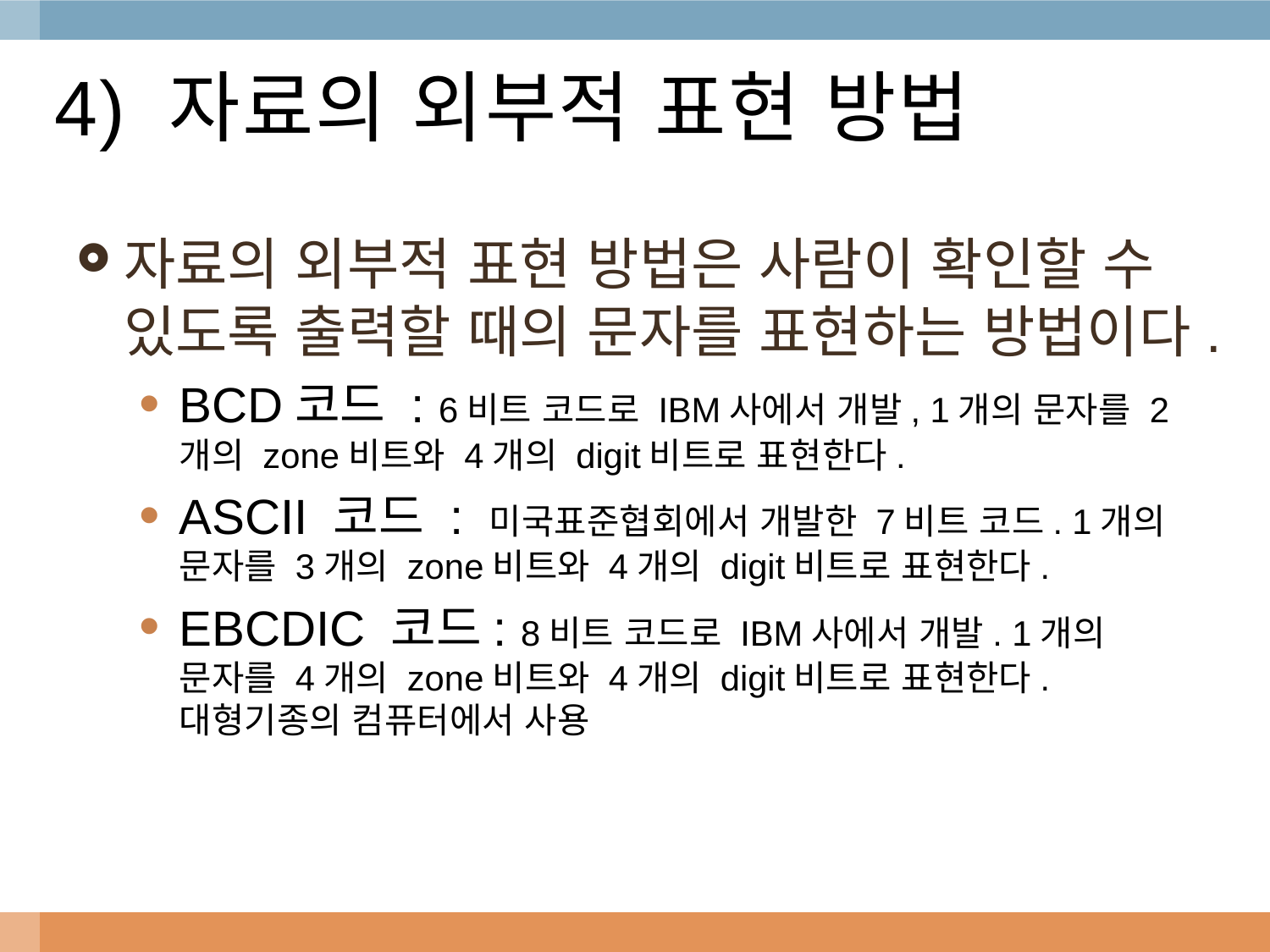

# 4) 자료의 외부적 표현 방법
자료의 외부적 표현 방법은 사람이 확인할 수 있도록 출력할 때의 문자를 표현하는 방법이다.
BCD코드 : 6비트 코드로 IBM사에서 개발, 1개의 문자를 2개의 zone비트와 4개의 digit비트로 표현한다.
ASCII 코드 : 미국표준협회에서 개발한 7비트 코드. 1개의 문자를 3개의 zone비트와 4개의 digit비트로 표현한다.
EBCDIC 코드: 8비트 코드로 IBM사에서 개발. 1개의 문자를 4개의 zone비트와 4개의 digit비트로 표현한다. 대형기종의 컴퓨터에서 사용